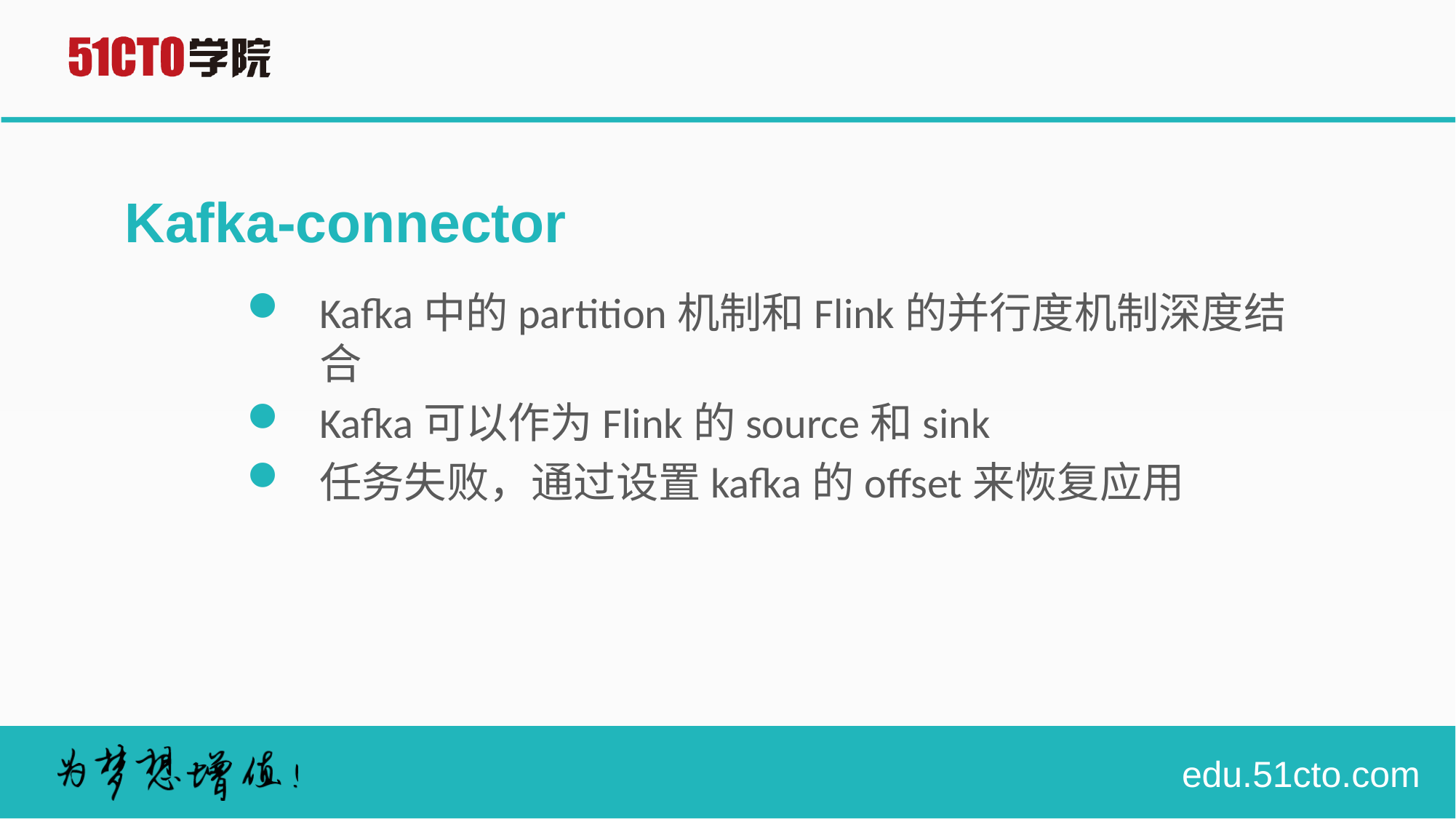

# Kafka-connector
Kafka中的partition机制和Flink的并行度机制深度结合
Kafka可以作为Flink的source和sink
任务失败，通过设置kafka的offset来恢复应用